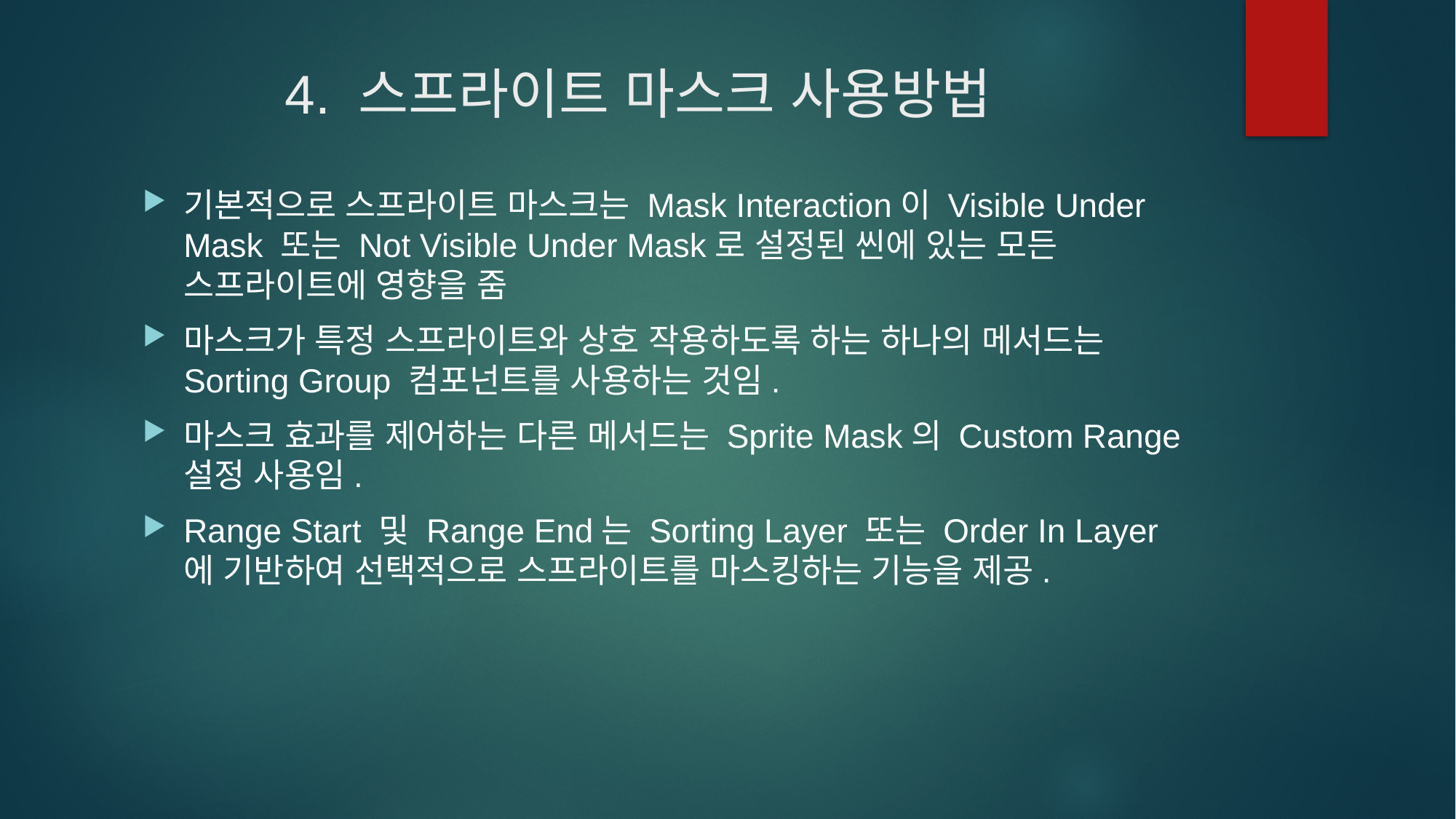

# 4. 스프라이트 마스크 사용방법
기본적으로 스프라이트 마스크는 Mask Interaction이 Visible Under Mask 또는 Not Visible Under Mask로 설정된 씬에 있는 모든 스프라이트에 영향을 줌
마스크가 특정 스프라이트와 상호 작용하도록 하는 하나의 메서드는 Sorting Group 컴포넌트를 사용하는 것임.
마스크 효과를 제어하는 다른 메서드는 Sprite Mask의 Custom Range 설정 사용임.
Range Start 및 Range End는 Sorting Layer 또는 Order In Layer에 기반하여 선택적으로 스프라이트를 마스킹하는 기능을 제공.